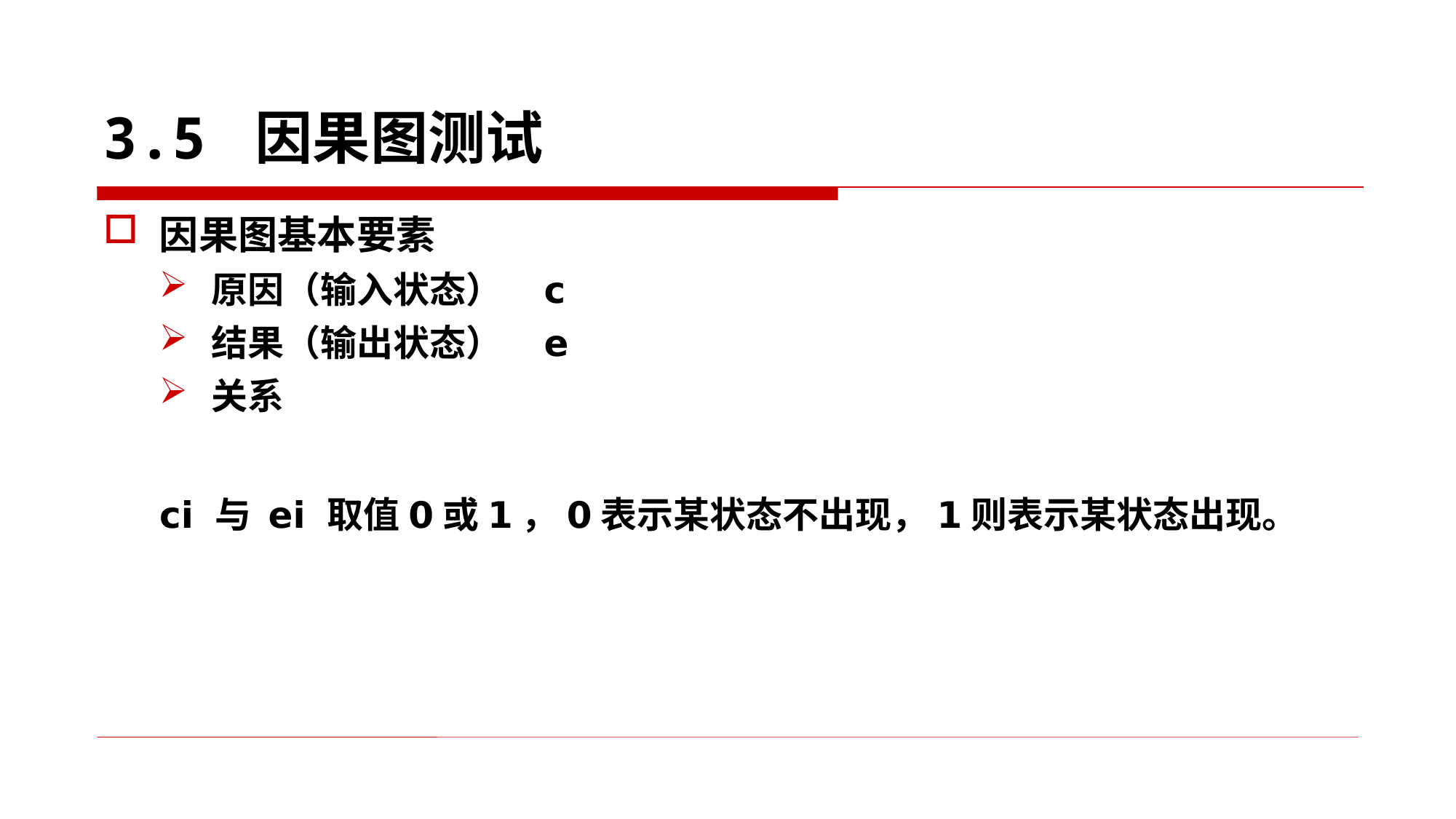

3.5 因果图测试
因果图基本要素
原因（输入状态）    c
结果（输出状态）    e
关系

ci 与 ei 取值0或1，0表示某状态不出现，1则表示某状态出现。